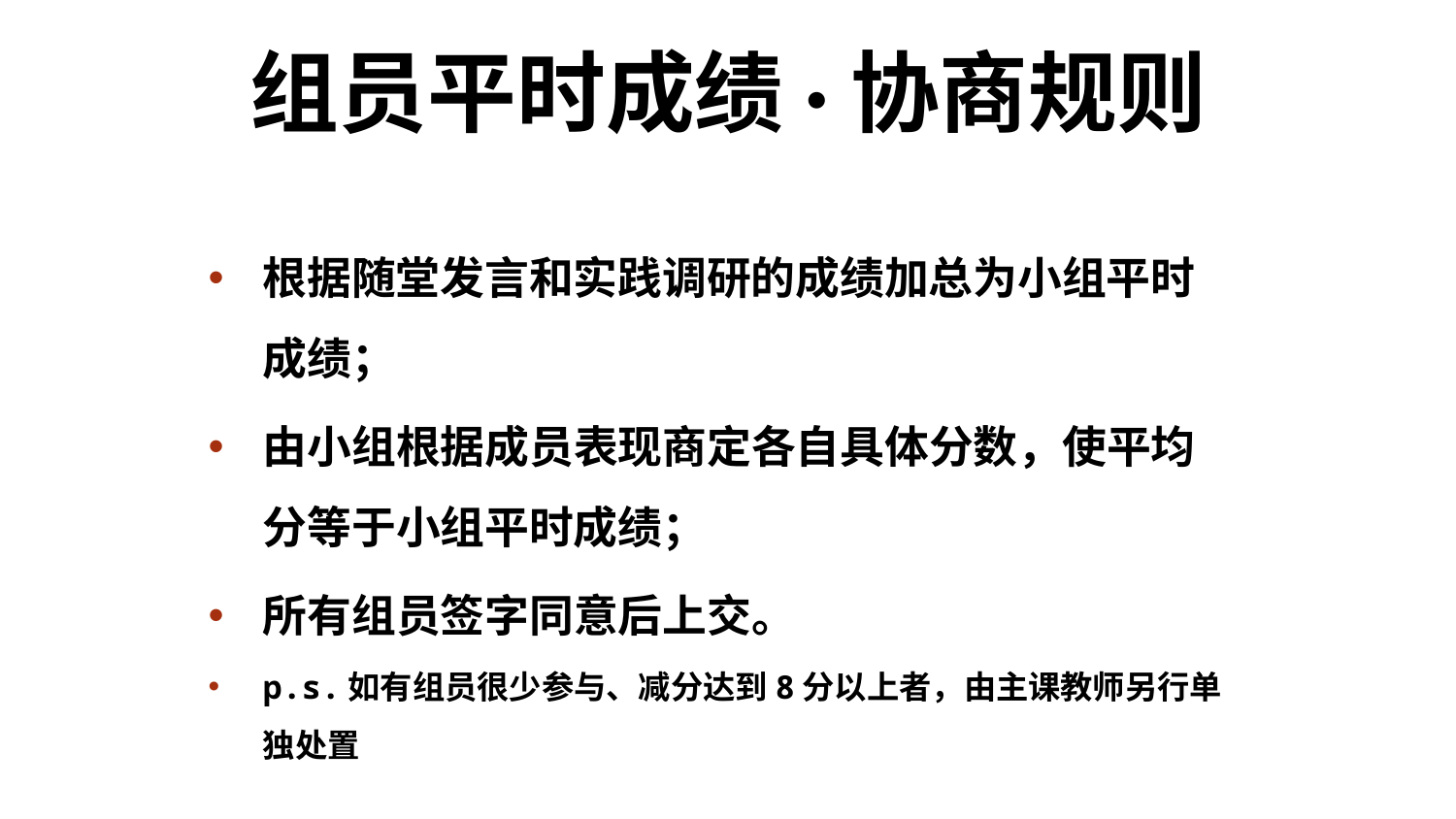

# 组员平时成绩·协商规则
根据随堂发言和实践调研的成绩加总为小组平时成绩；
由小组根据成员表现商定各自具体分数，使平均分等于小组平时成绩；
所有组员签字同意后上交。
p.s.如有组员很少参与、减分达到8分以上者，由主课教师另行单独处置